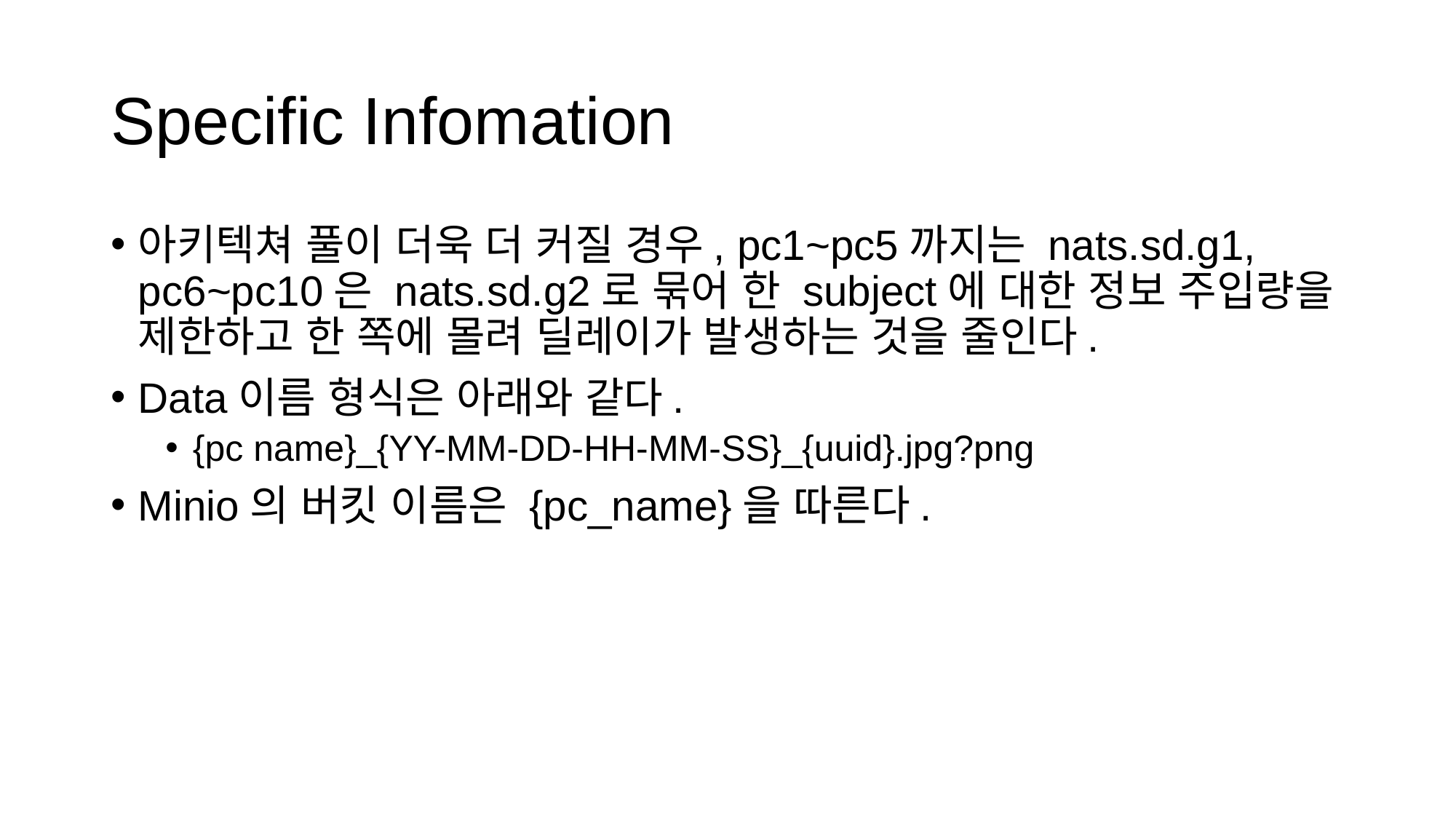

# Specific Infomation
아키텍쳐 풀이 더욱 더 커질 경우, pc1~pc5까지는 nats.sd.g1, pc6~pc10은 nats.sd.g2로 묶어 한 subject에 대한 정보 주입량을 제한하고 한 쪽에 몰려 딜레이가 발생하는 것을 줄인다.
Data이름 형식은 아래와 같다.
{pc name}_{YY-MM-DD-HH-MM-SS}_{uuid}.jpg?png
Minio의 버킷 이름은 {pc_name}을 따른다.